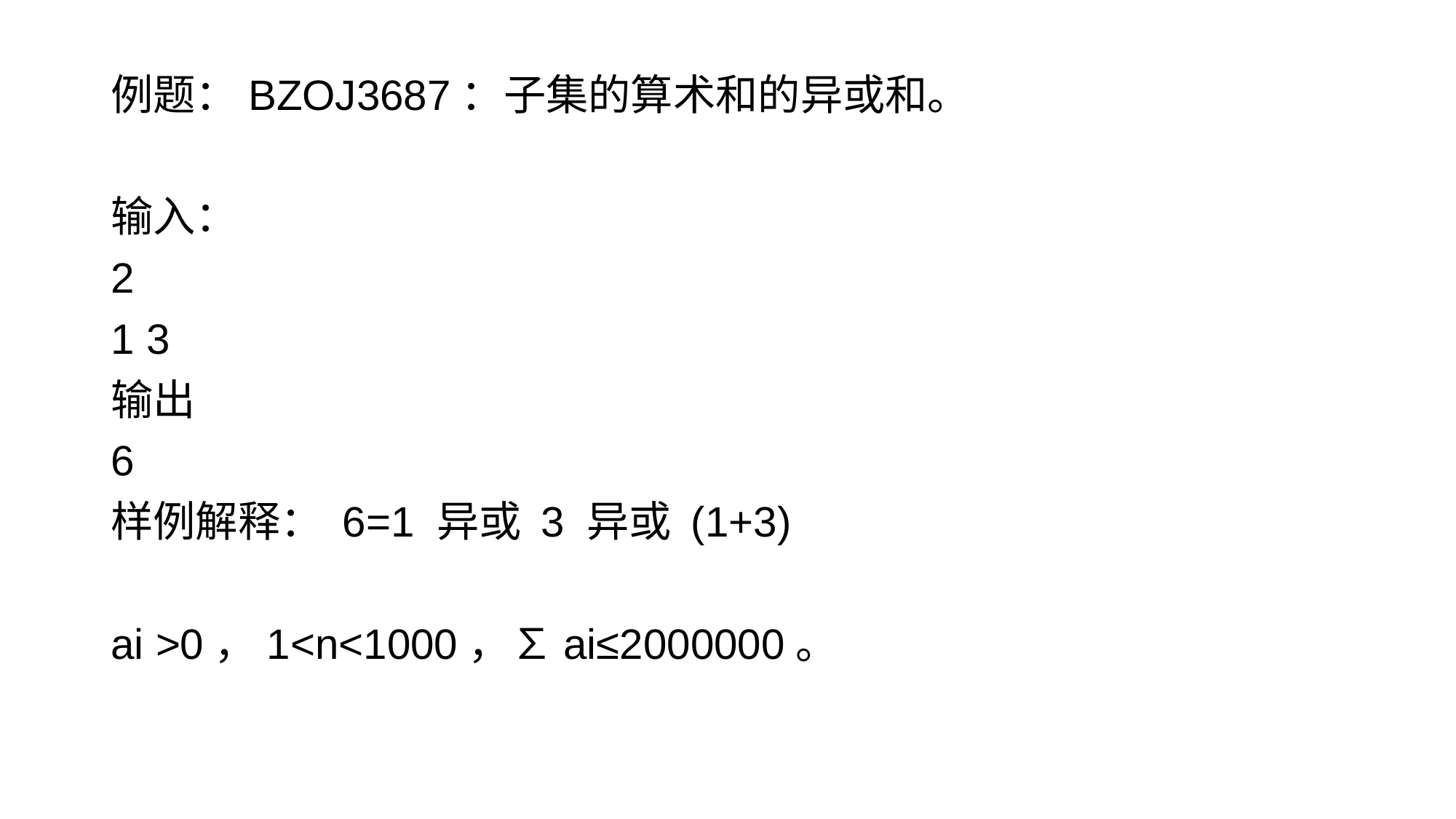

例题：BZOJ3687：子集的算术和的异或和。

输入：
2
1 3
输出
6
样例解释： 6=1 异或 3 异或 (1+3)

ai >0，1<n<1000，∑ai≤2000000。